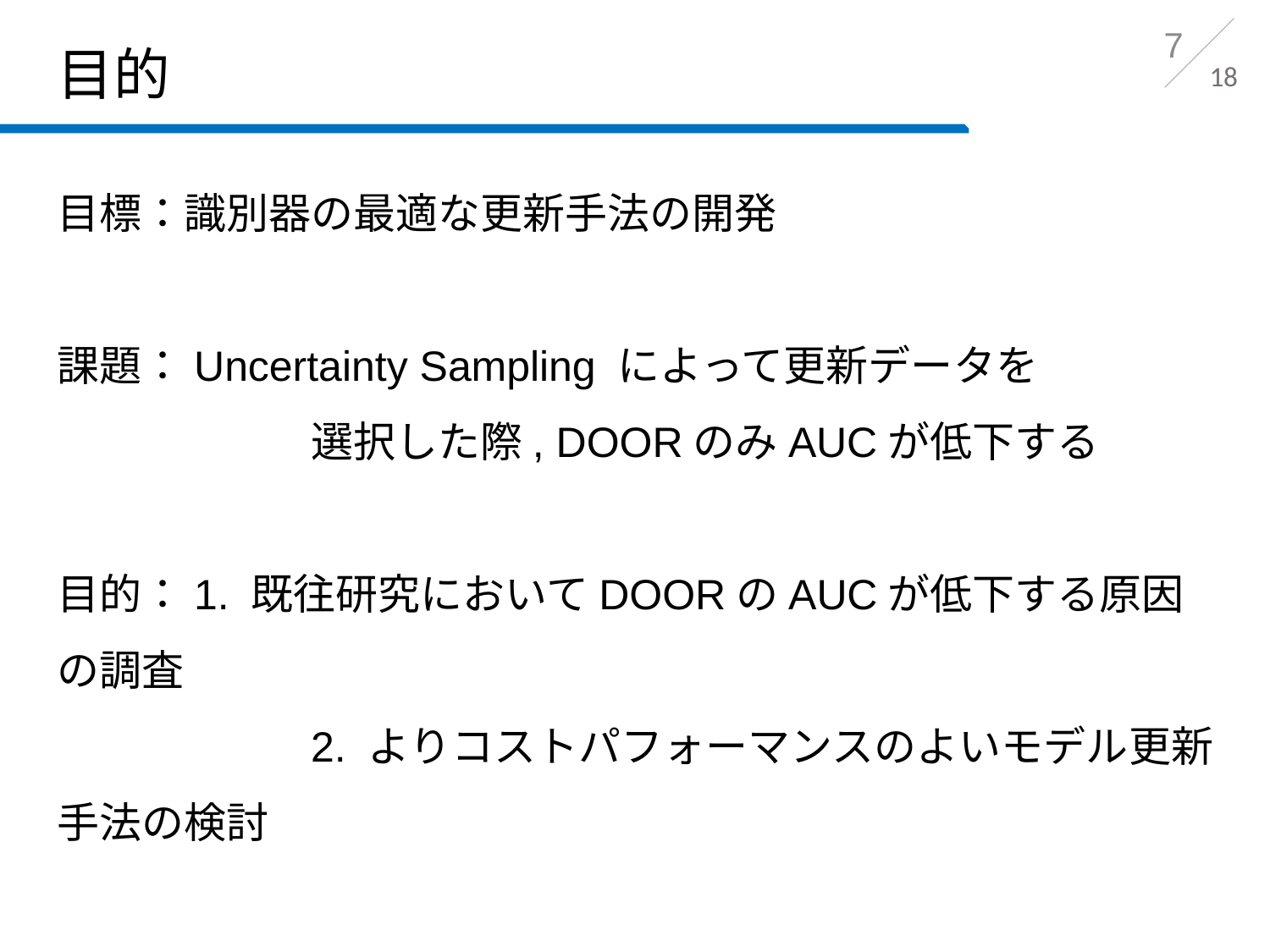

7
目的
18

目標：識別器の最適な更新手法の開発

課題：Uncertainty Sampling によって更新データを
		選択した際, DOORのみAUCが低下する

目的：1. 既往研究においてDOORのAUCが低下する原因の調査
		2. よりコストパフォーマンスのよいモデル更新手法の検討